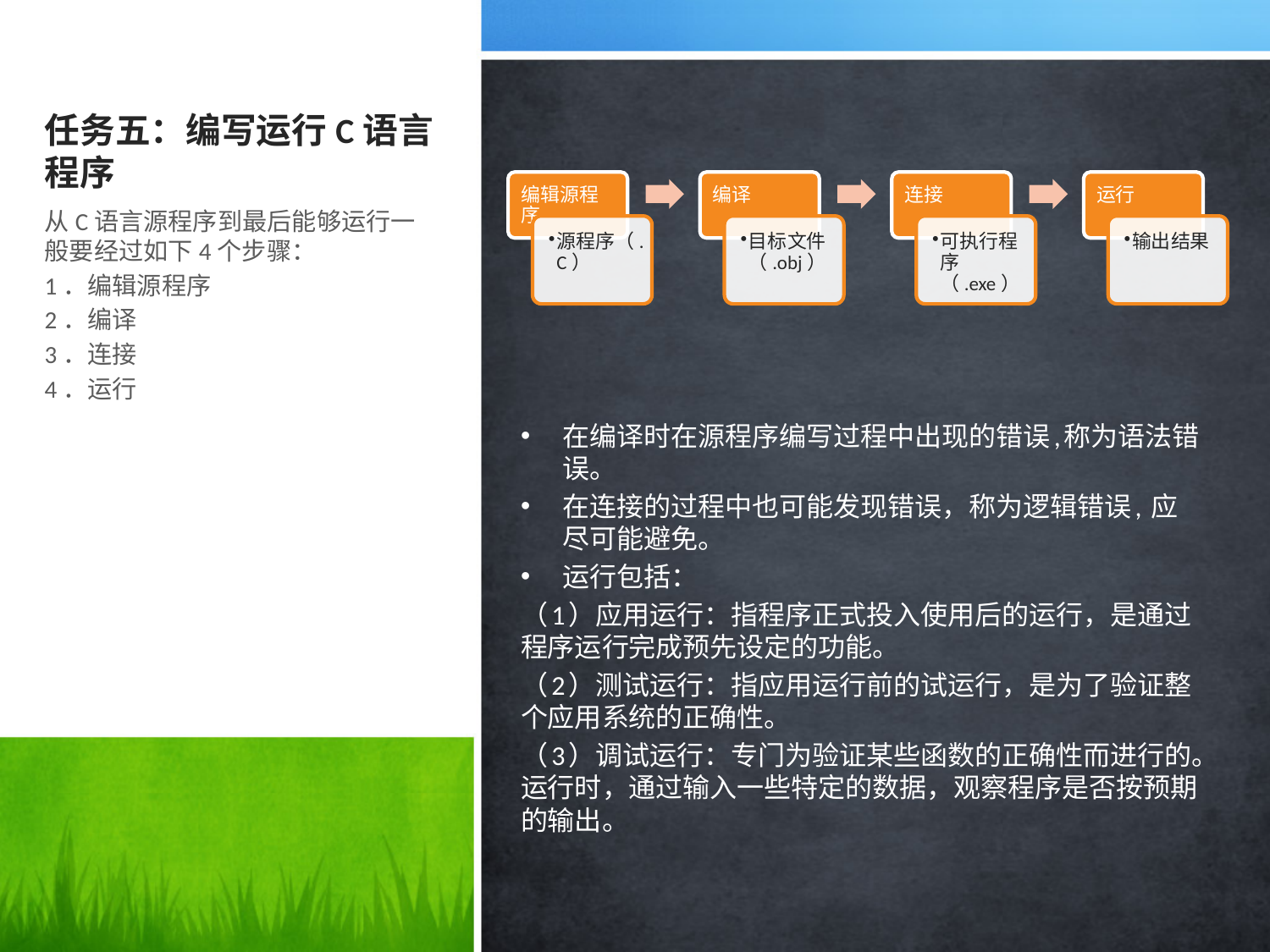

# 任务五：编写运行C语言程序
编辑源程序
源程序（.C）

编译
目标文件（.obj）

连接
可执行程序（.exe）

运行
输出结果
从C语言源程序到最后能够运行一般要经过如下4个步骤：
1．编辑源程序
2．编译
3．连接
4．运行

在编译时在源程序编写过程中出现的错误,称为语法错误。
在连接的过程中也可能发现错误，称为逻辑错误, 应尽可能避免。
运行包括：
（1）应用运行：指程序正式投入使用后的运行，是通过程序运行完成预先设定的功能。
（2）测试运行：指应用运行前的试运行，是为了验证整个应用系统的正确性。
（3）调试运行：专门为验证某些函数的正确性而进行的。运行时，通过输入一些特定的数据，观察程序是否按预期的输出。